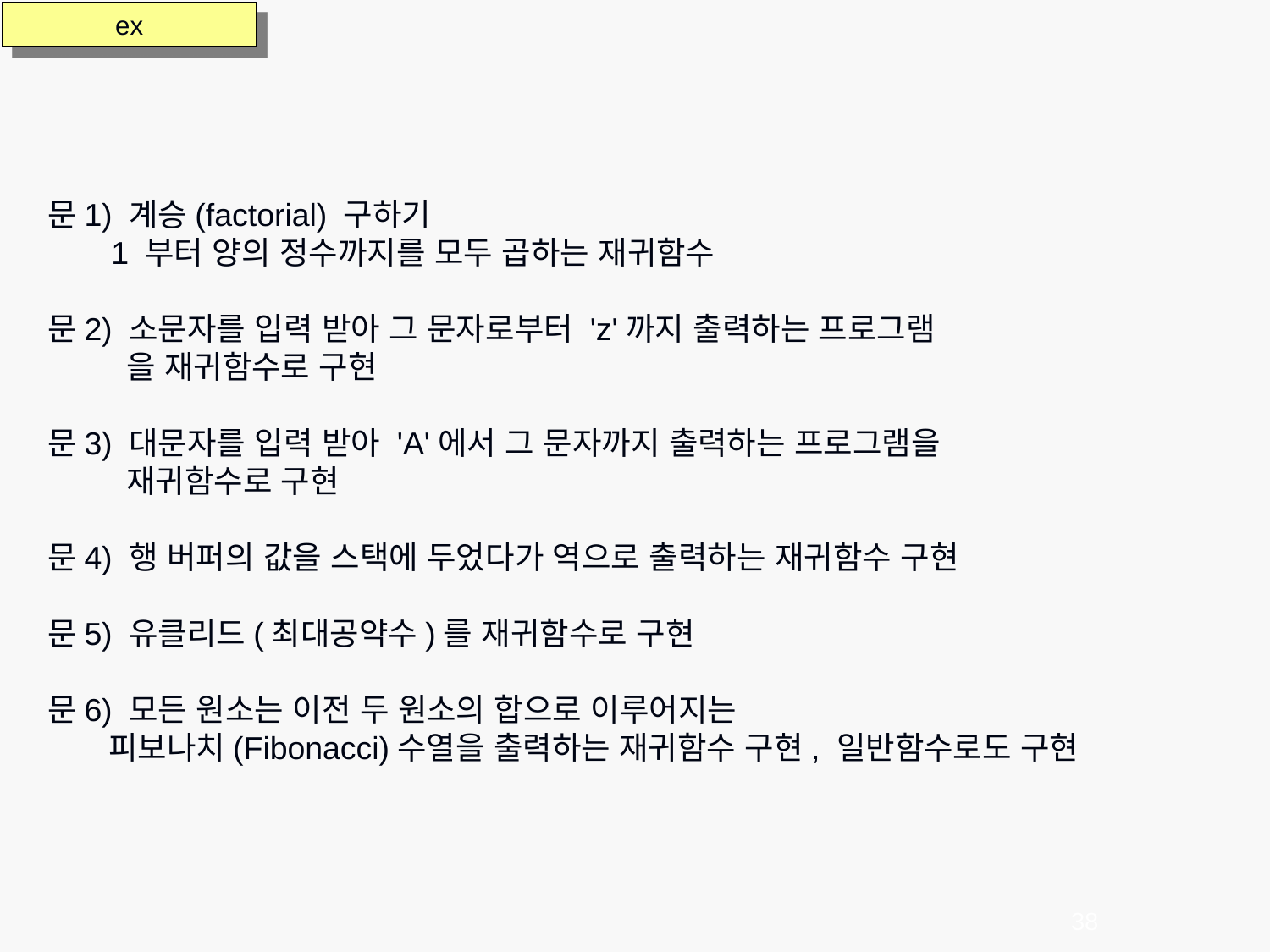

ex
문1) 계승(factorial) 구하기
1 부터 양의 정수까지를 모두 곱하는 재귀함수

문2) 소문자를 입력 받아 그 문자로부터 'z'까지 출력하는 프로그램
        을 재귀함수로 구현

문3) 대문자를 입력 받아 'A'에서 그 문자까지 출력하는 프로그램을
        재귀함수로 구현

문4) 행 버퍼의 값을 스택에 두었다가 역으로 출력하는 재귀함수 구현

문5) 유클리드(최대공약수)를 재귀함수로 구현

문6) 모든 원소는 이전 두 원소의 합으로 이루어지는
      피보나치(Fibonacci)수열을 출력하는 재귀함수 구현, 일반함수로도 구현

38